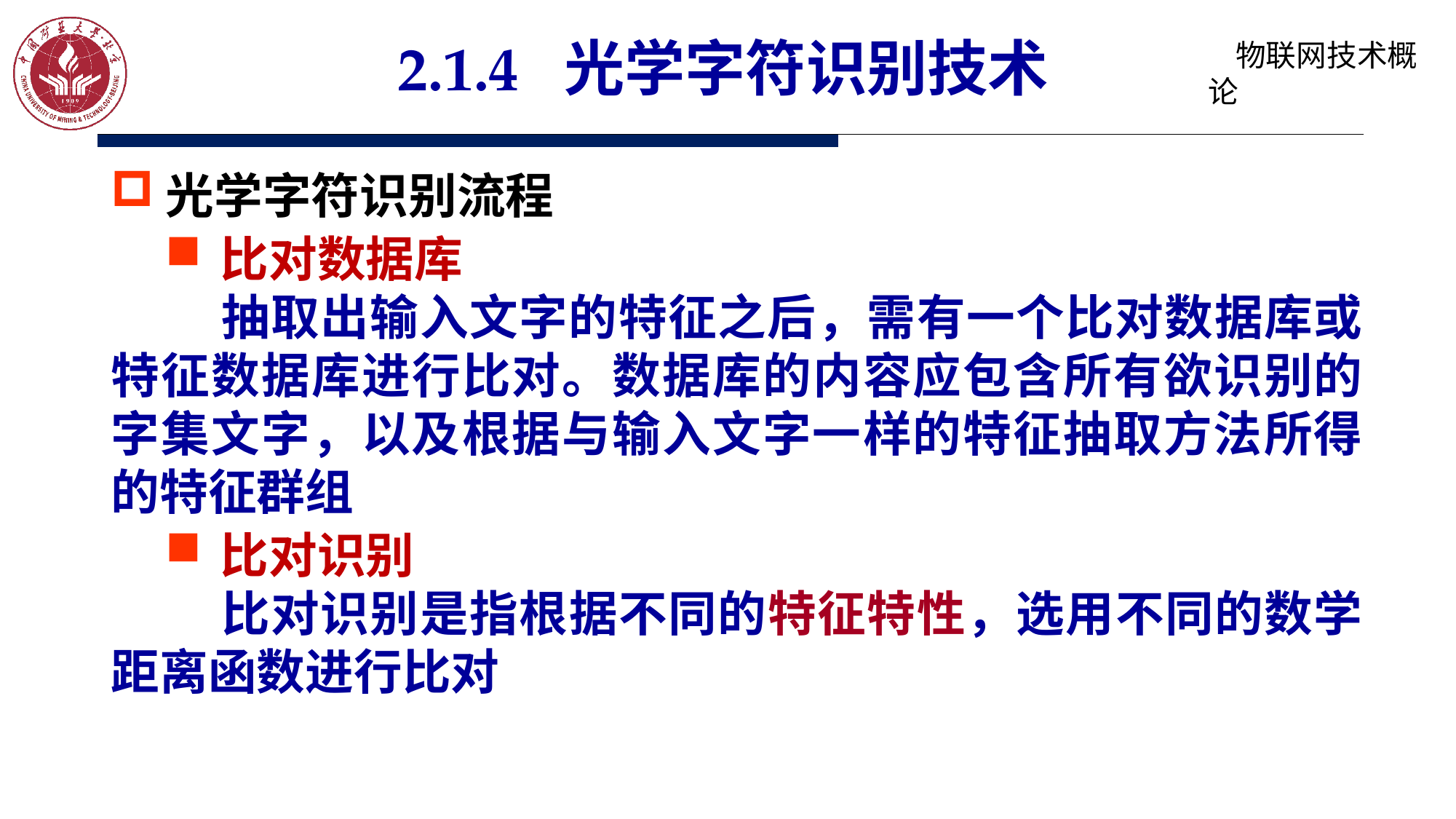

# 2.1.4  光学字符识别技术
光学字符识别流程
比对数据库
	抽取出输入文字的特征之后，需有一个比对数据库或特征数据库进行比对。数据库的内容应包含所有欲识别的字集文字，以及根据与输入文字一样的特征抽取方法所得的特征群组
比对识别
	比对识别是指根据不同的特征特性，选用不同的数学距离函数进行比对